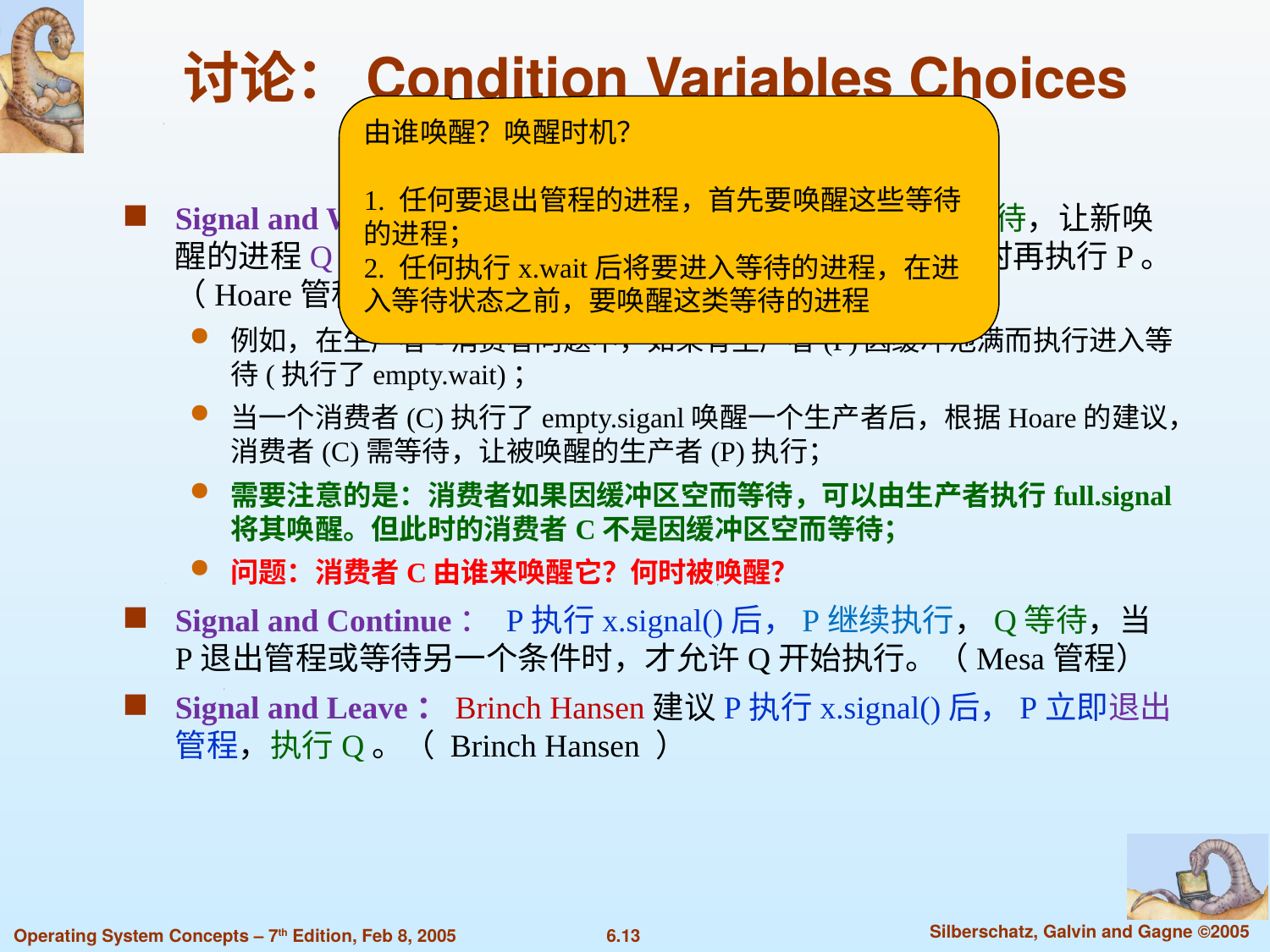

讨论：Condition Variables Choices
由谁唤醒？唤醒时机？

1. 任何要退出管程的进程，首先要唤醒这些等待的进程；
2. 任何执行x.wait后将要进入等待的进程，在进入等待状态之前，要唤醒这类等待的进程

Signal and Wait：Hoare 建议： P执行x.signal()后，P等待，让新唤醒的进程Q运行，直到Q离开管程，或者等待另一个条件时再执行P。（Hoare管程）
例如，在生产者-消费者问题中，如果有生产者(P)因缓冲池满而执行进入等待(执行了empty.wait)；
当一个消费者(C)执行了empty.siganl唤醒一个生产者后，根据Hoare的建议，消费者(C)需等待，让被唤醒的生产者(P)执行；
需要注意的是：消费者如果因缓冲区空而等待，可以由生产者执行full.signal将其唤醒。但此时的消费者C不是因缓冲区空而等待；
问题：消费者C由谁来唤醒它？何时被唤醒？
Signal and Continue： P执行x.signal()后，P继续执行，Q等待，当P退出管程或等待另一个条件时，才允许Q开始执行。（Mesa管程）
Signal and Leave：Brinch Hansen建议P执行x.signal()后，P立即退出管程，执行Q。（ Brinch Hansen ）